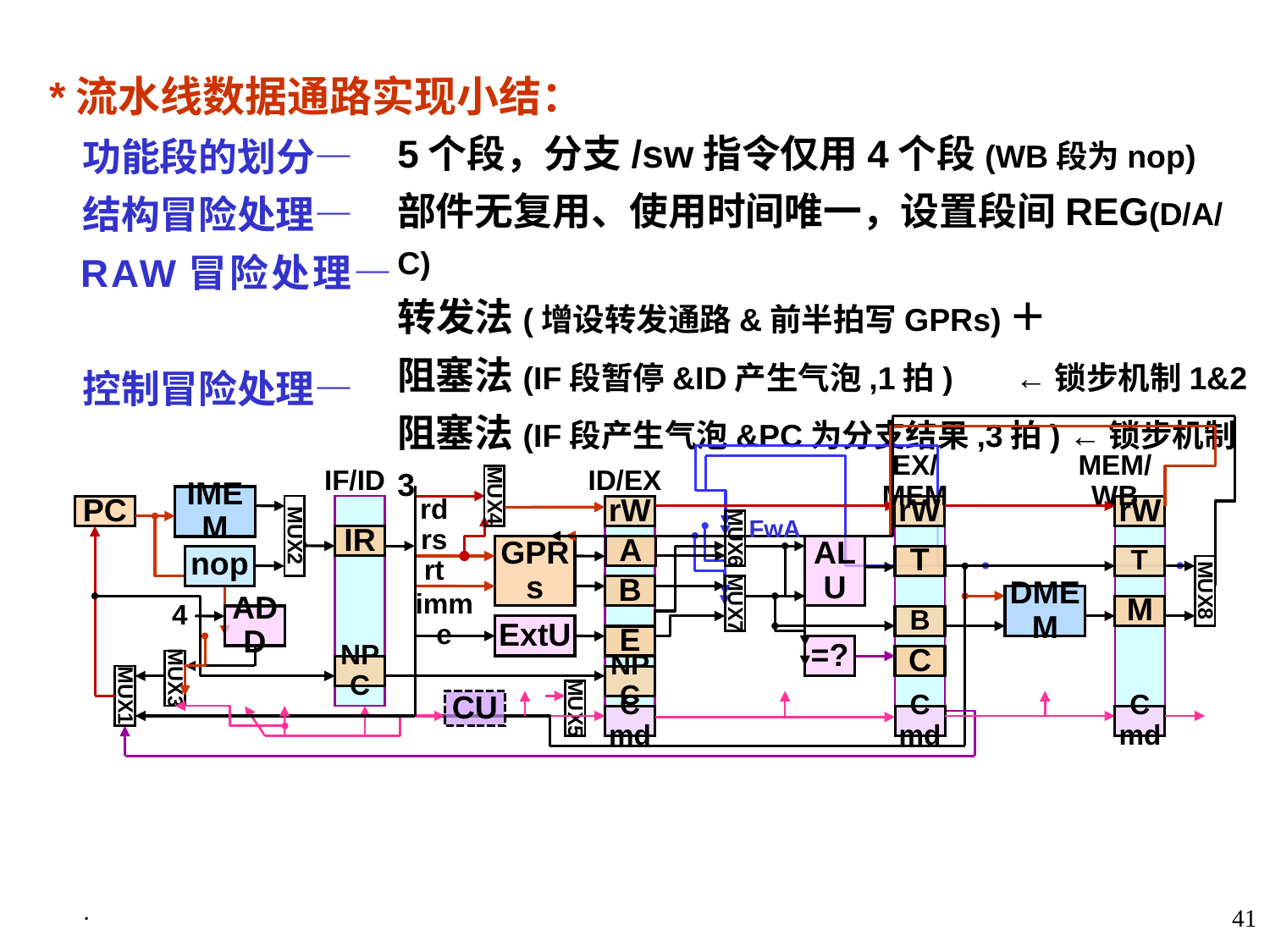

*流水线数据通路实现小结：
    功能段的划分—
    结构冒险处理—
    RAW冒险处理—

    控制冒险处理—
5个段，分支/sw指令仅用4个段(WB段为nop)
部件无复用、使用时间唯一，设置段间REG(D/A/C)
转发法(增设转发通路&前半拍写GPRs)＋
阻塞法(IF段暂停&ID产生气泡,1拍)       ←锁步机制1&2
阻塞法(IF段产生气泡&PC为分支结果,3拍) ←锁步机制3
MUX4
IF/ID
ID/EX
EX/MEM
MEM/WB
IMEM
rd
rs
rt

PC
rW
rW
rW
MUX6
FwA
IR
GPRs
ALU
A
T
T
MUX8
B
MUX7
DMEM
M
4
imme
ADD
B
ExtU
E
=?
C
NPC
MUX1
NPC
CU
Cmd
Cmd
Cmd
MUX2
nop
MUX3
MUX5
·
41